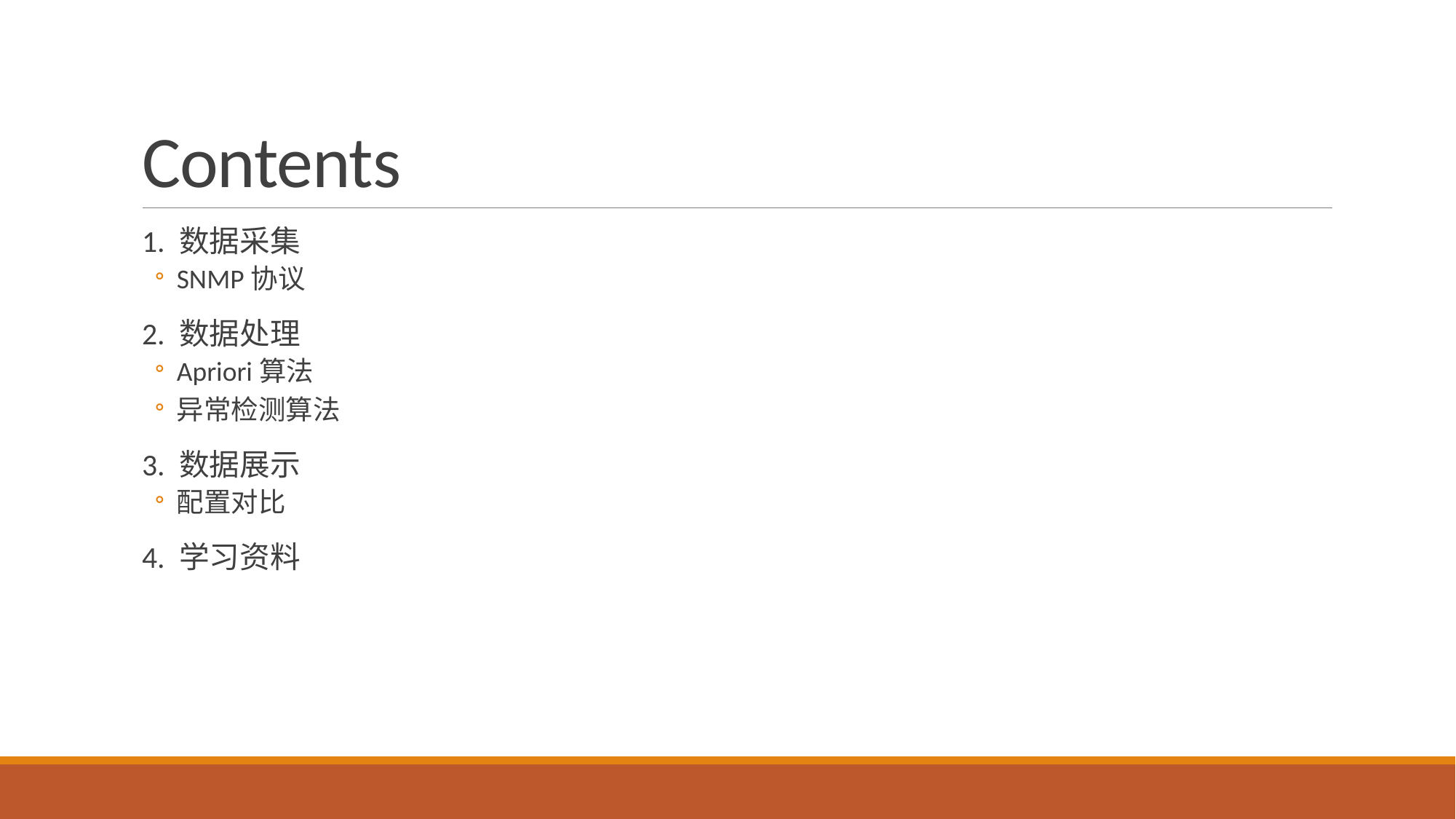

# Contents
1. 数据采集
SNMP协议
2. 数据处理
Apriori算法
异常检测算法
3. 数据展示
配置对比
4. 学习资料